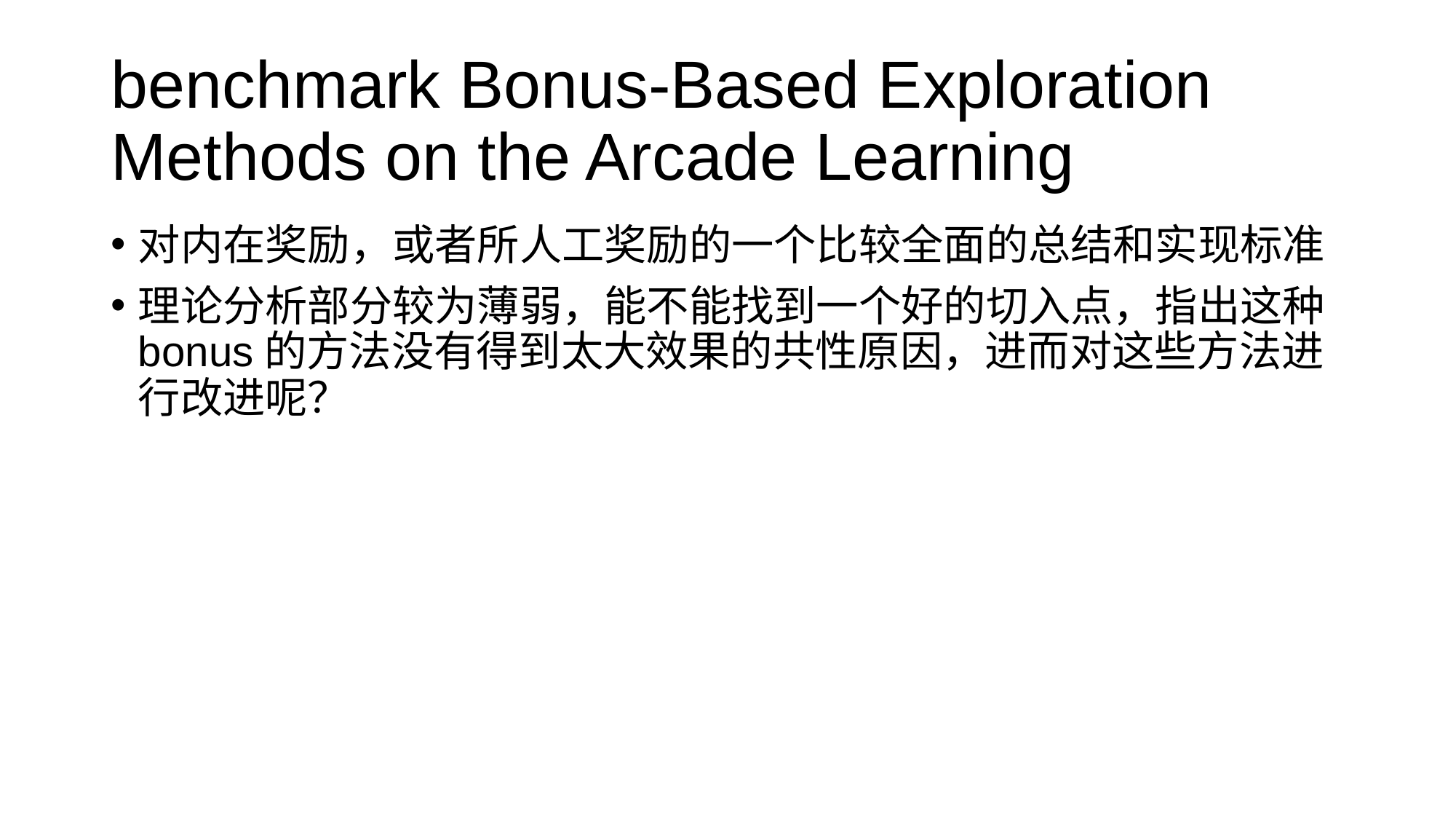

# benchmark Bonus-Based Exploration Methods on the Arcade Learning
对内在奖励，或者所人工奖励的一个比较全面的总结和实现标准
理论分析部分较为薄弱，能不能找到一个好的切入点，指出这种bonus的方法没有得到太大效果的共性原因，进而对这些方法进行改进呢？